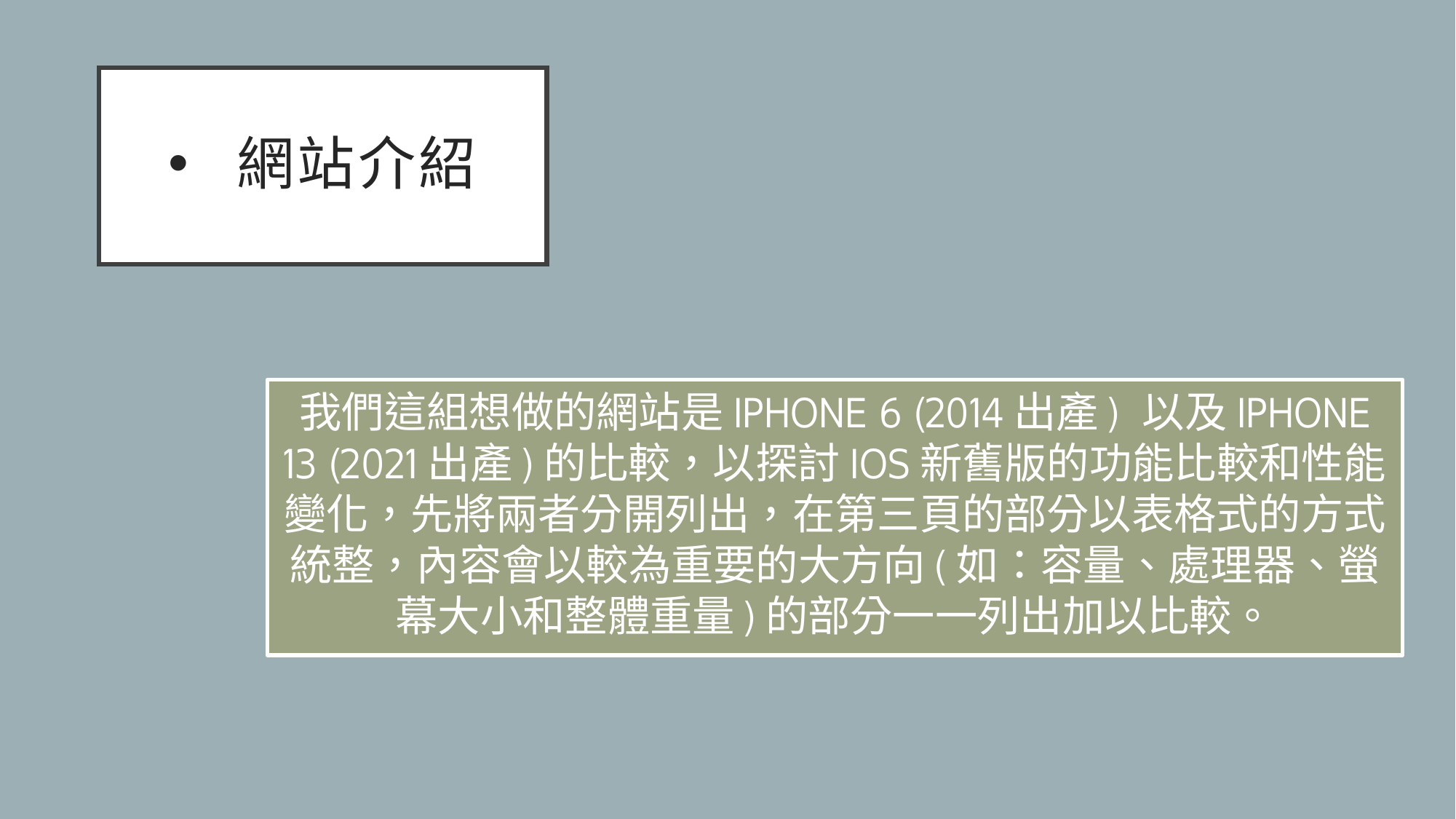

# 網站介紹
我們這組想做的網站是IPHONE 6 (2014出產) 以及IPHONE 13 (2021出產)的比較，以探討IOS新舊版的功能比較和性能變化，先將兩者分開列出，在第三頁的部分以表格式的方式統整，內容會以較為重要的大方向(如：容量、處理器、螢幕大小和整體重量)的部分一一列出加以比較。